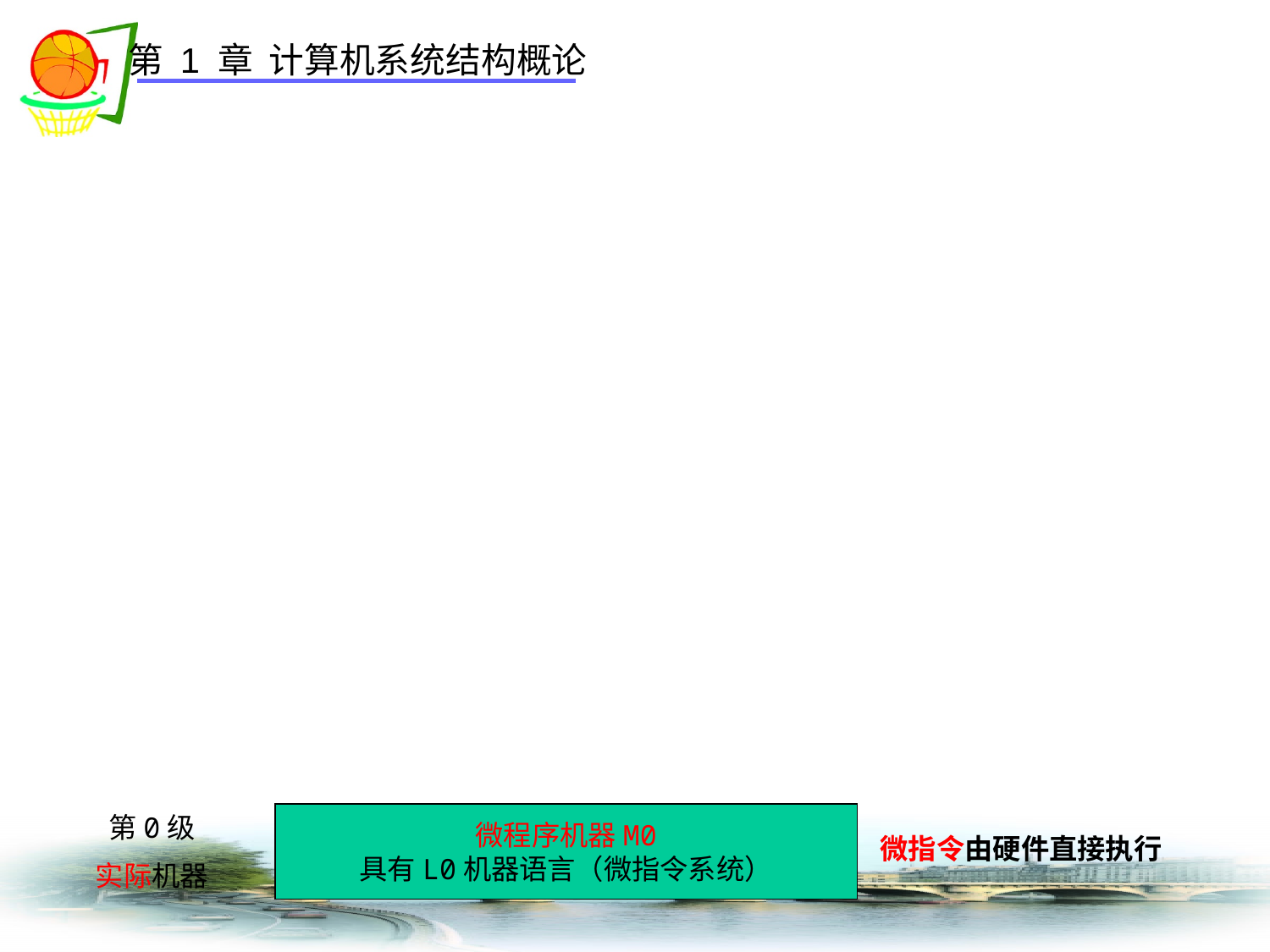

第0级
实际机器
微程序机器M0
具有L0机器语言（微指令系统）
微指令由硬件直接执行